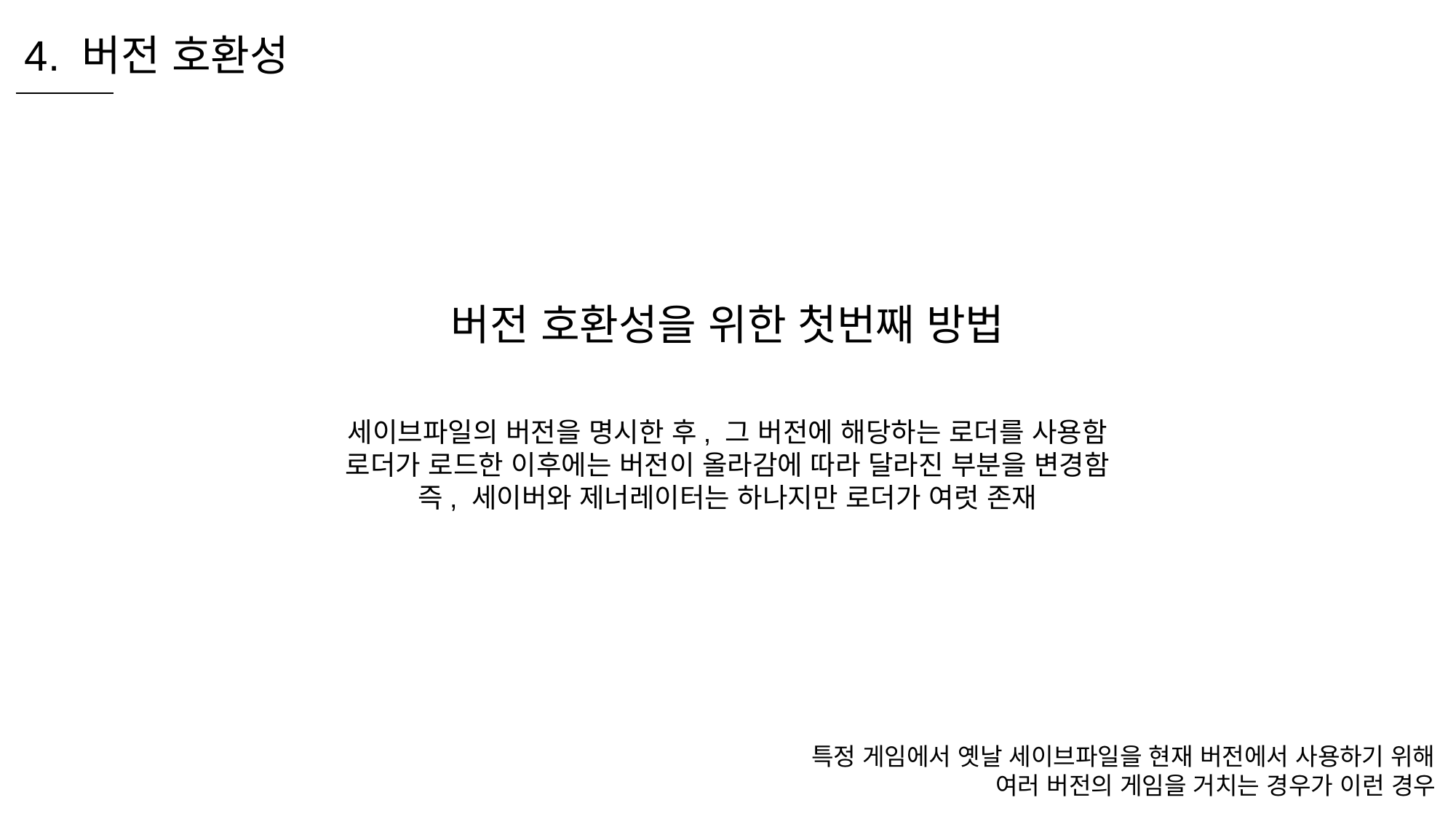

4. 버전 호환성
버전 호환성을 위한 첫번째 방법
세이브파일의 버전을 명시한 후, 그 버전에 해당하는 로더를 사용함
로더가 로드한 이후에는 버전이 올라감에 따라 달라진 부분을 변경함
즉, 세이버와 제너레이터는 하나지만 로더가 여럿 존재
특정 게임에서 옛날 세이브파일을 현재 버전에서 사용하기 위해
여러 버전의 게임을 거치는 경우가 이런 경우